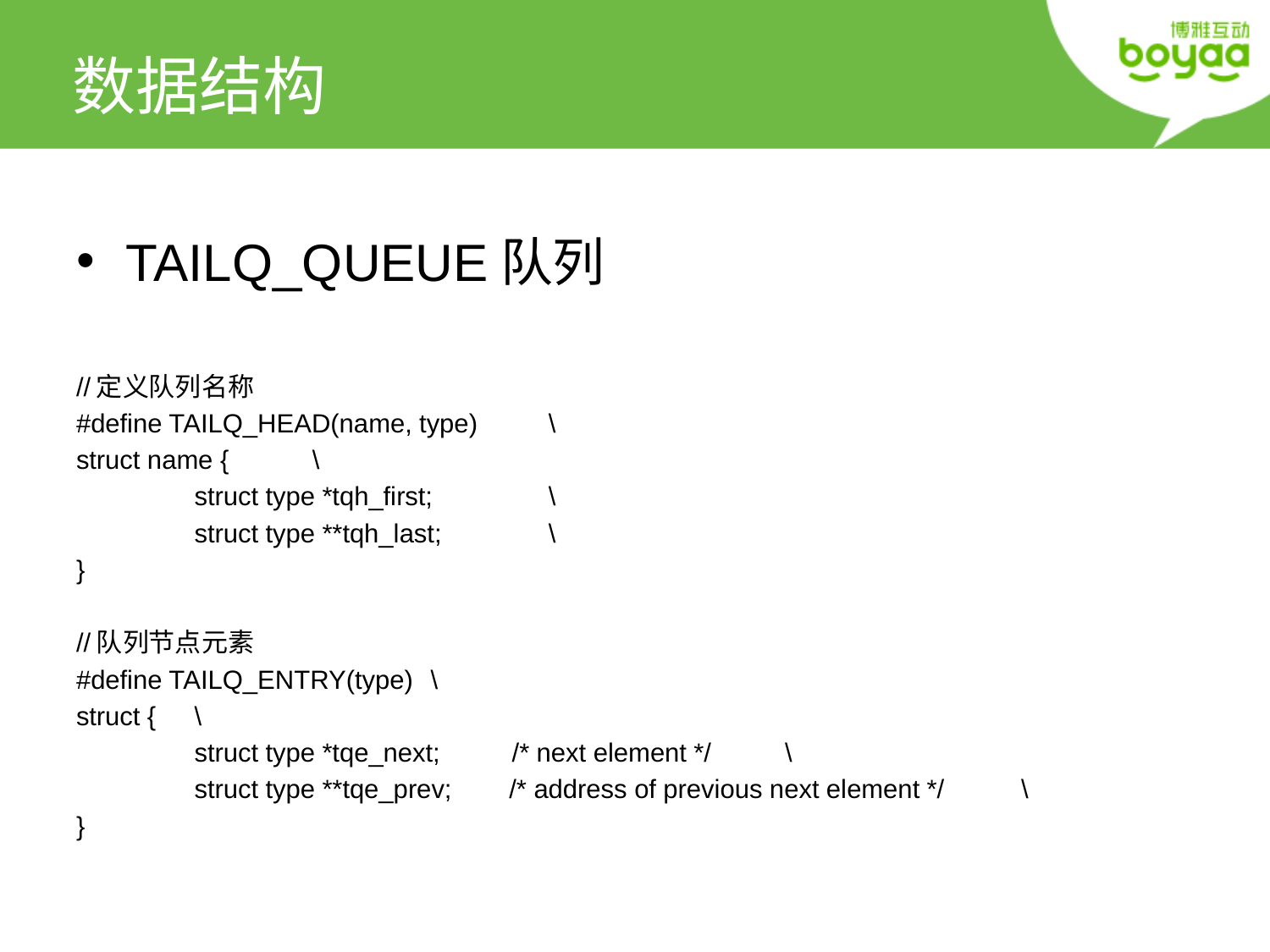

# 数据结构
TAILQ_QUEUE队列

//定义队列名称
#define TAILQ_HEAD(name, type)			\
struct name {					\
	struct type *tqh_first;			\
	struct type **tqh_last;			\
}

//队列节点元素
#define TAILQ_ENTRY(type)						\
struct {								\
	struct type *tqe_next;          /* next element */			\
	struct type **tqe_prev;        /* address of previous next element */	\
}